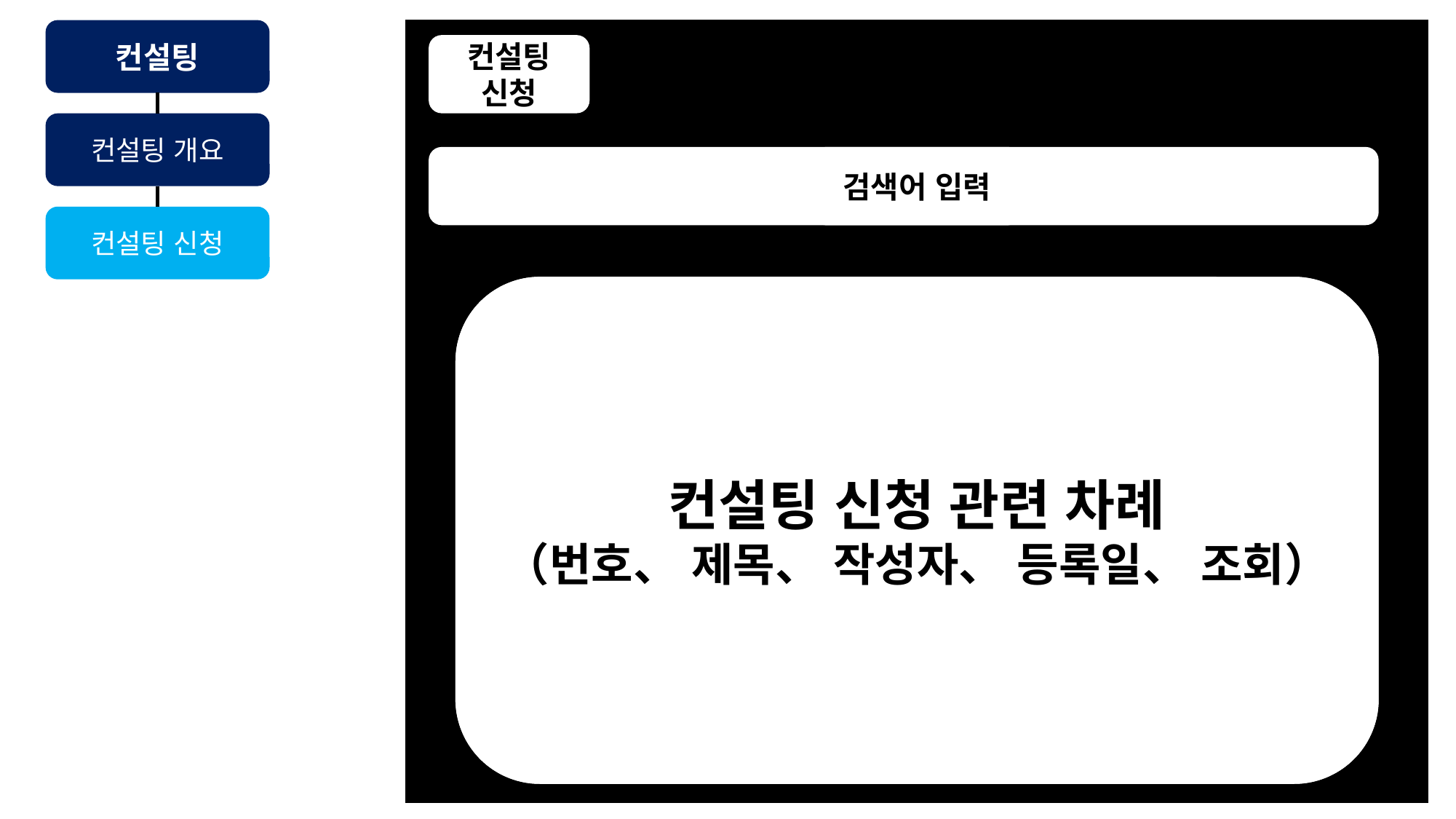

컨설팅

컨설팅 신청
컨설팅 개요
제목
검색어 입력
컨설팅 신청
개선요청의 내용
컨설팅 신청 관련 차례
（번호、 제목、 작성자、 등록일、 조회）